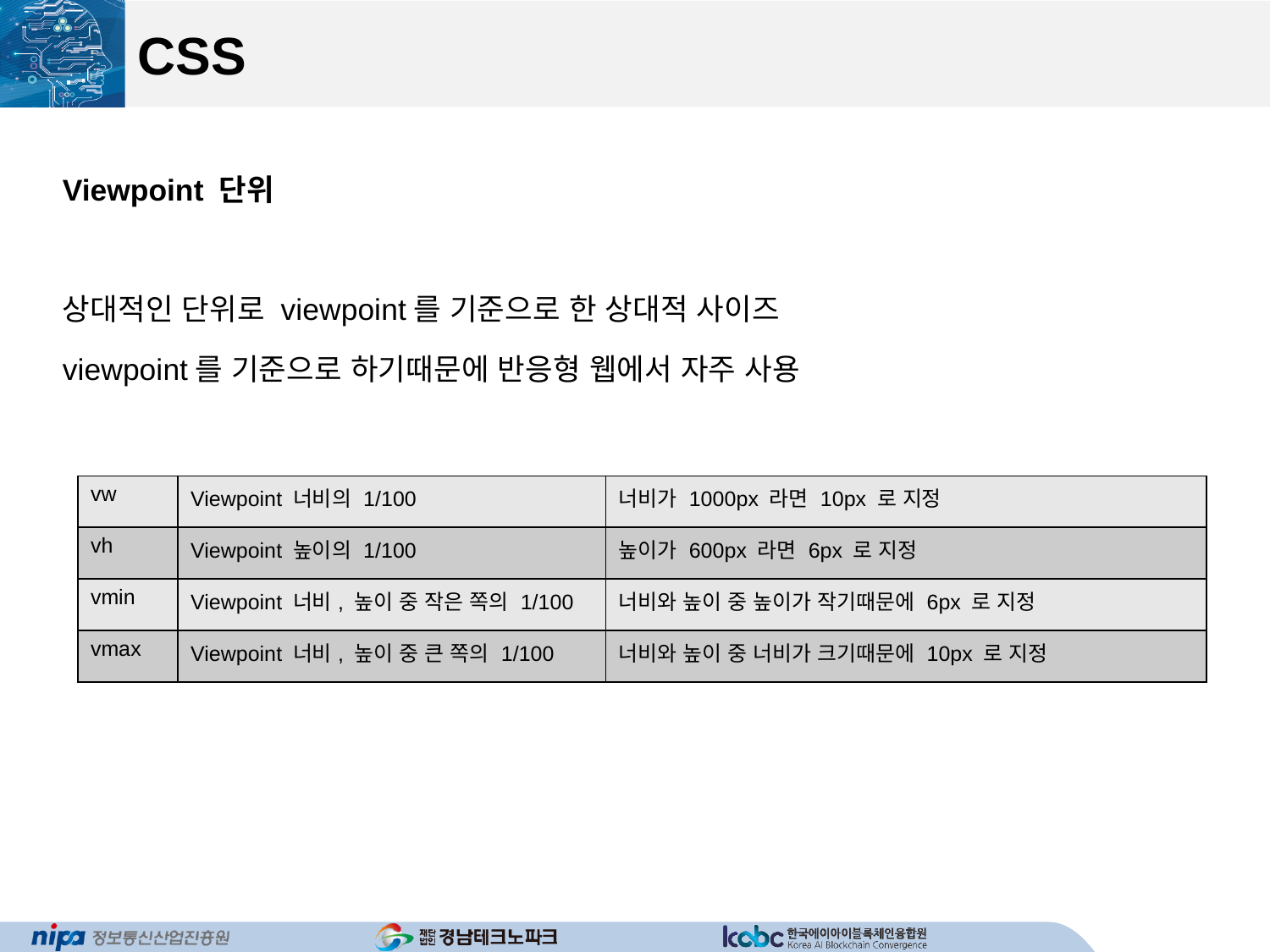

# CSS
Viewpoint 단위

상대적인 단위로 viewpoint를 기준으로 한 상대적 사이즈
viewpoint를 기준으로 하기때문에 반응형 웹에서 자주 사용

| vw | Viewpoint 너비의 1/100 | 너비가 1000px 라면 10px 로 지정 |
| --- | --- | --- |
| vh | Viewpoint 높이의 1/100 | 높이가 600px 라면 6px 로 지정 |
| vmin | Viewpoint 너비, 높이 중 작은 쪽의 1/100 | 너비와 높이 중 높이가 작기때문에 6px 로 지정 |
| vmax | Viewpoint 너비, 높이 중 큰 쪽의 1/100 | 너비와 높이 중 너비가 크기때문에 10px 로 지정 |